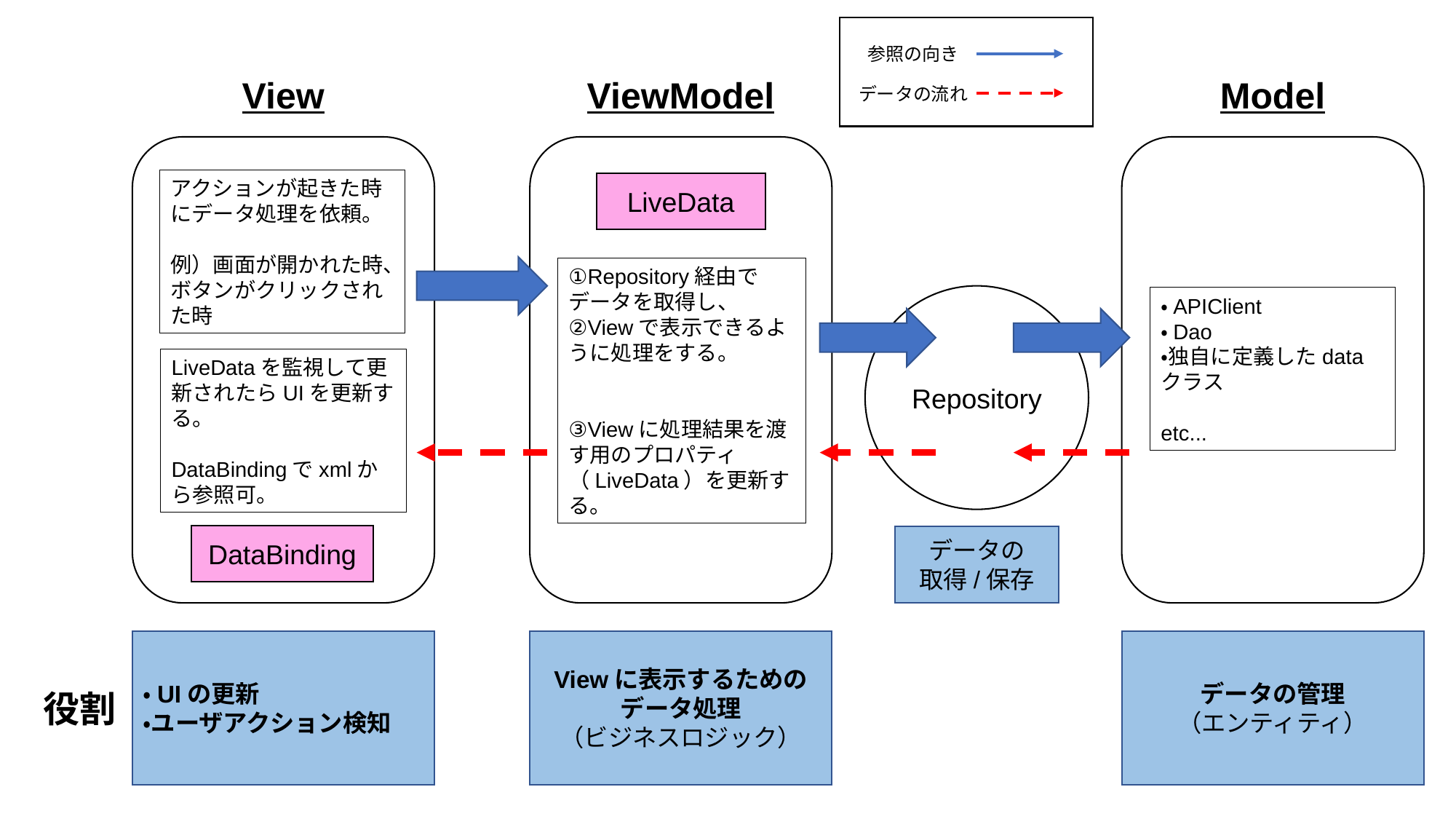

参照の向き
データの流れ
Model
ViewModel
View

アクションが起きた時にデータ処理を依頼。

例）画面が開かれた時、ボタンがクリックされた時
LiveData

①Repository経由でデータを取得し、
②Viewで表示できるように処理をする。

③Viewに処理結果を渡す用のプロパティ（LiveData）を更新する。
Repository
・APIClient
・Dao
・独自に定義したdataクラス

etc...

LiveDataを監視して更新されたらUIを更新する。

DataBindingでxmlから参照可。
DataBinding
データの
取得/保存
Viewに表示するためのデータ処理
（ビジネスロジック）
データの管理
（エンティティ）
・UIの更新
・ユーザアクション検知
役割